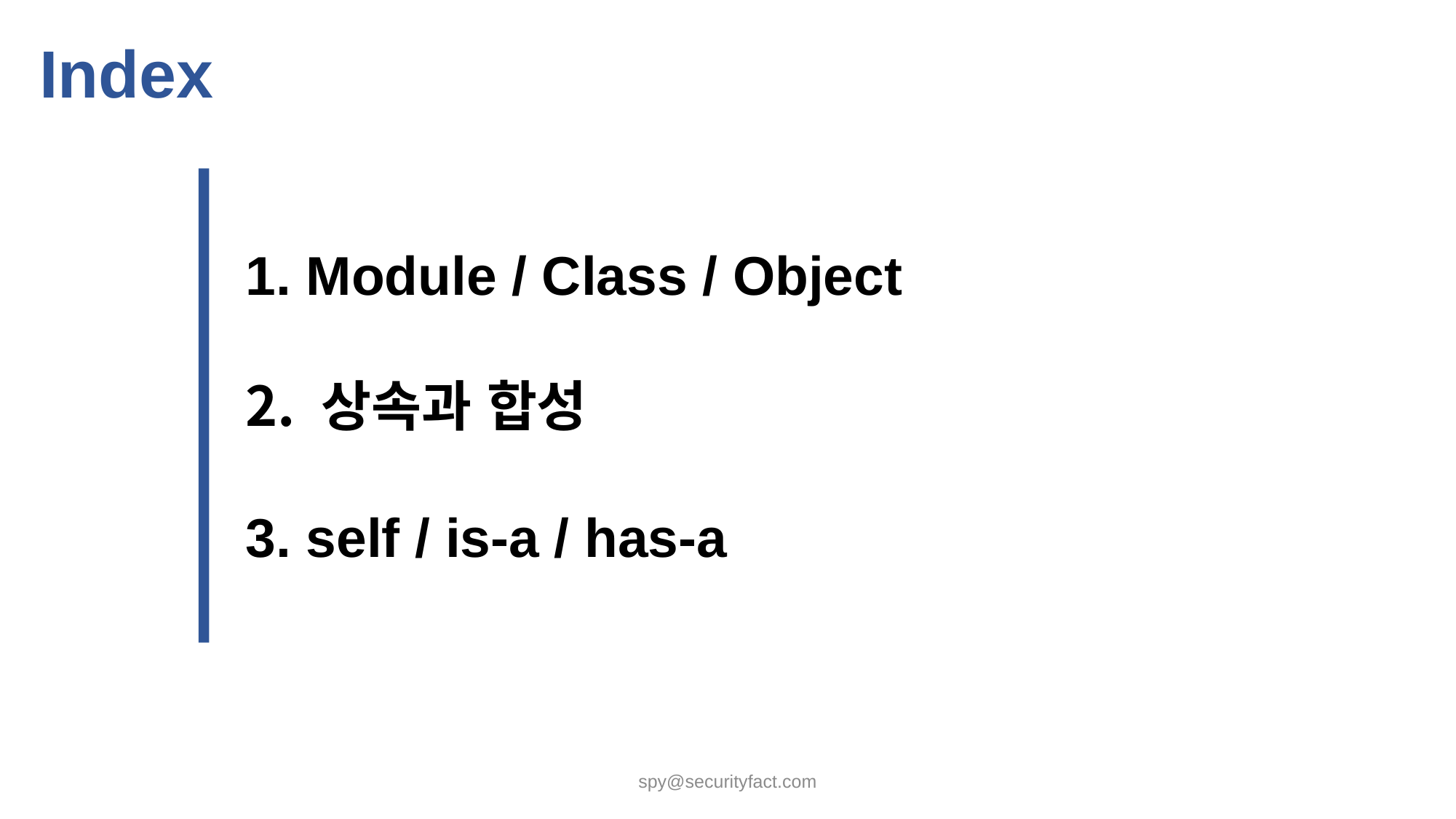

Index

 Module / Class / Object

 상속과 합성

 self / is-a / has-a
spy@securityfact.com